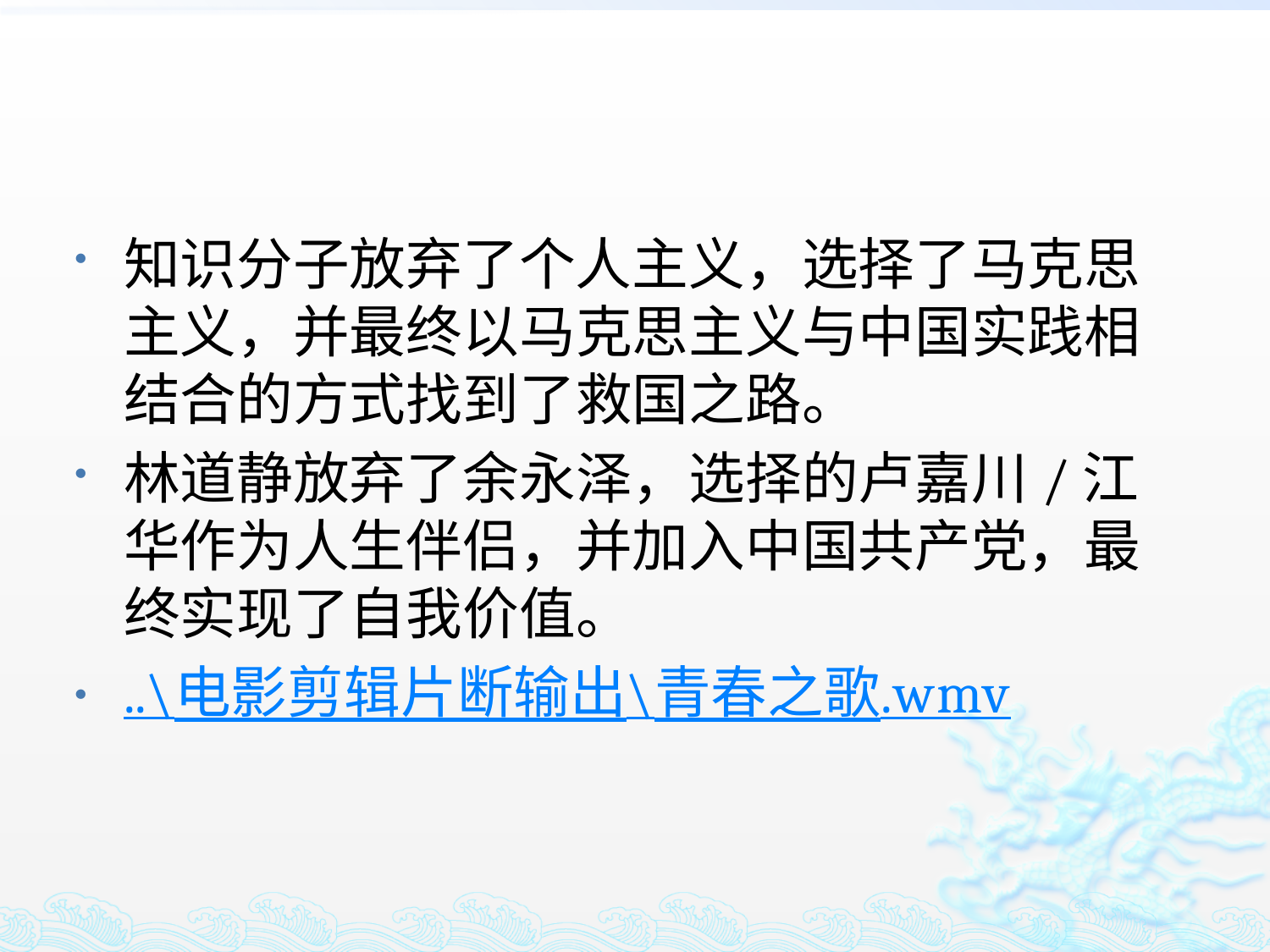

#
知识分子放弃了个人主义，选择了马克思主义，并最终以马克思主义与中国实践相结合的方式找到了救国之路。
林道静放弃了余永泽，选择的卢嘉川/江华作为人生伴侣，并加入中国共产党，最终实现了自我价值。
..\电影剪辑片断输出\青春之歌.wmv